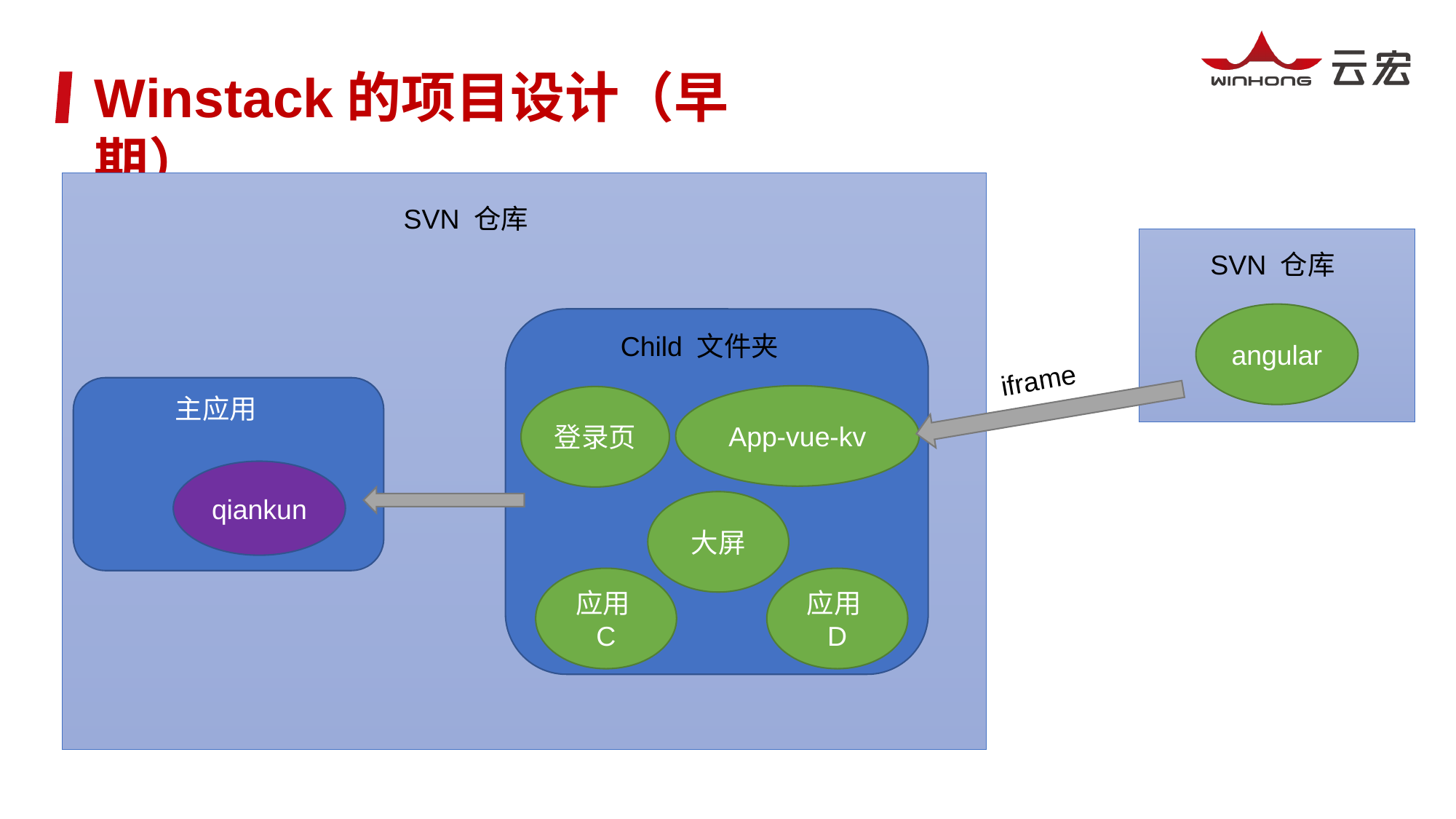

Winstack的项目设计（早期）

SVN 仓库

SVN 仓库
angular

Child 文件夹
iframe

App-vue-kv
主应用
登录页

qiankun

大屏
应用C
应用D